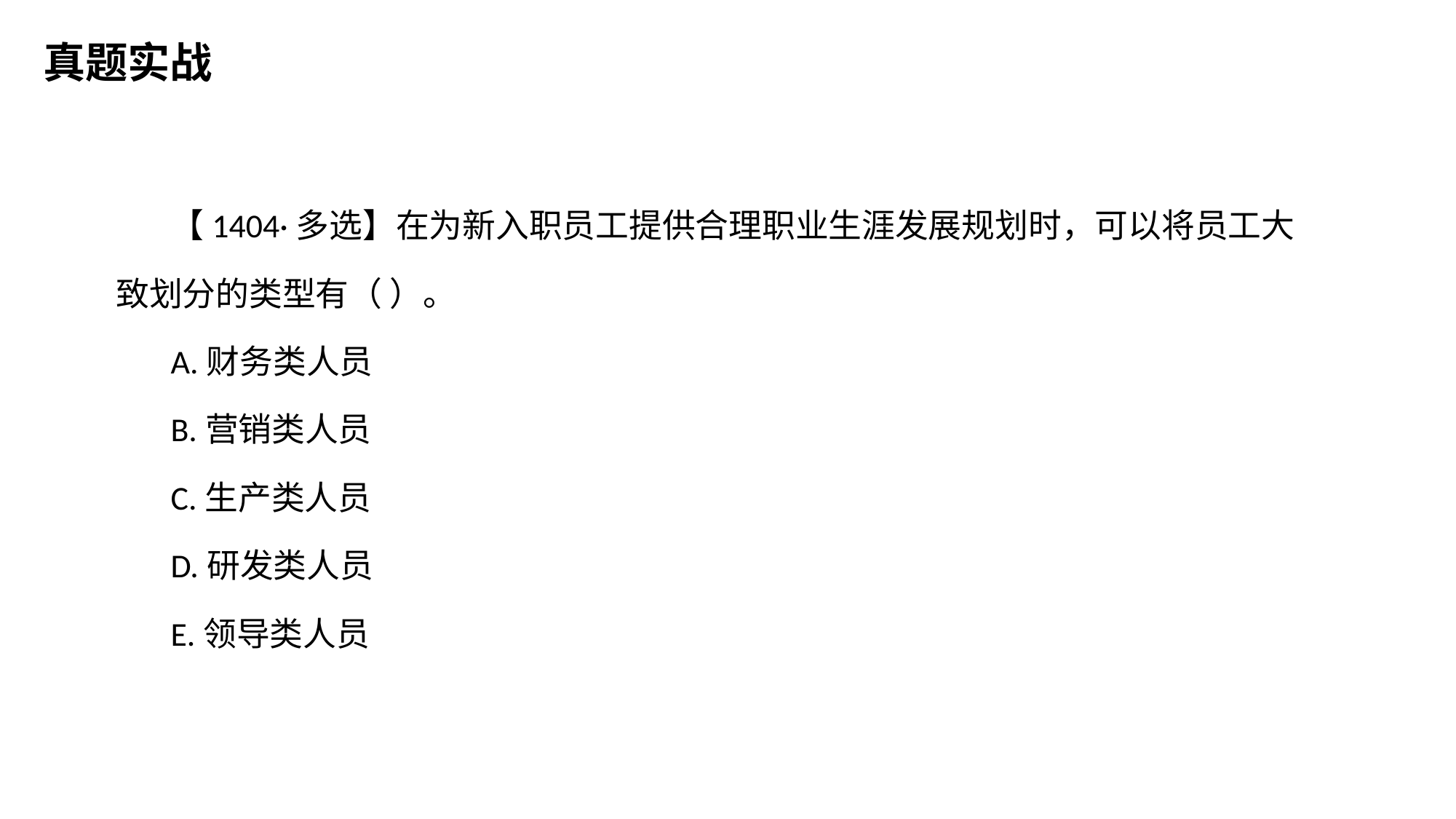

真题实战
【1404·多选】在为新入职员工提供合理职业生涯发展规划时，可以将员工大致划分的类型有（ ）。
A.财务类人员
B.营销类人员
C.生产类人员
D.研发类人员
E.领导类人员